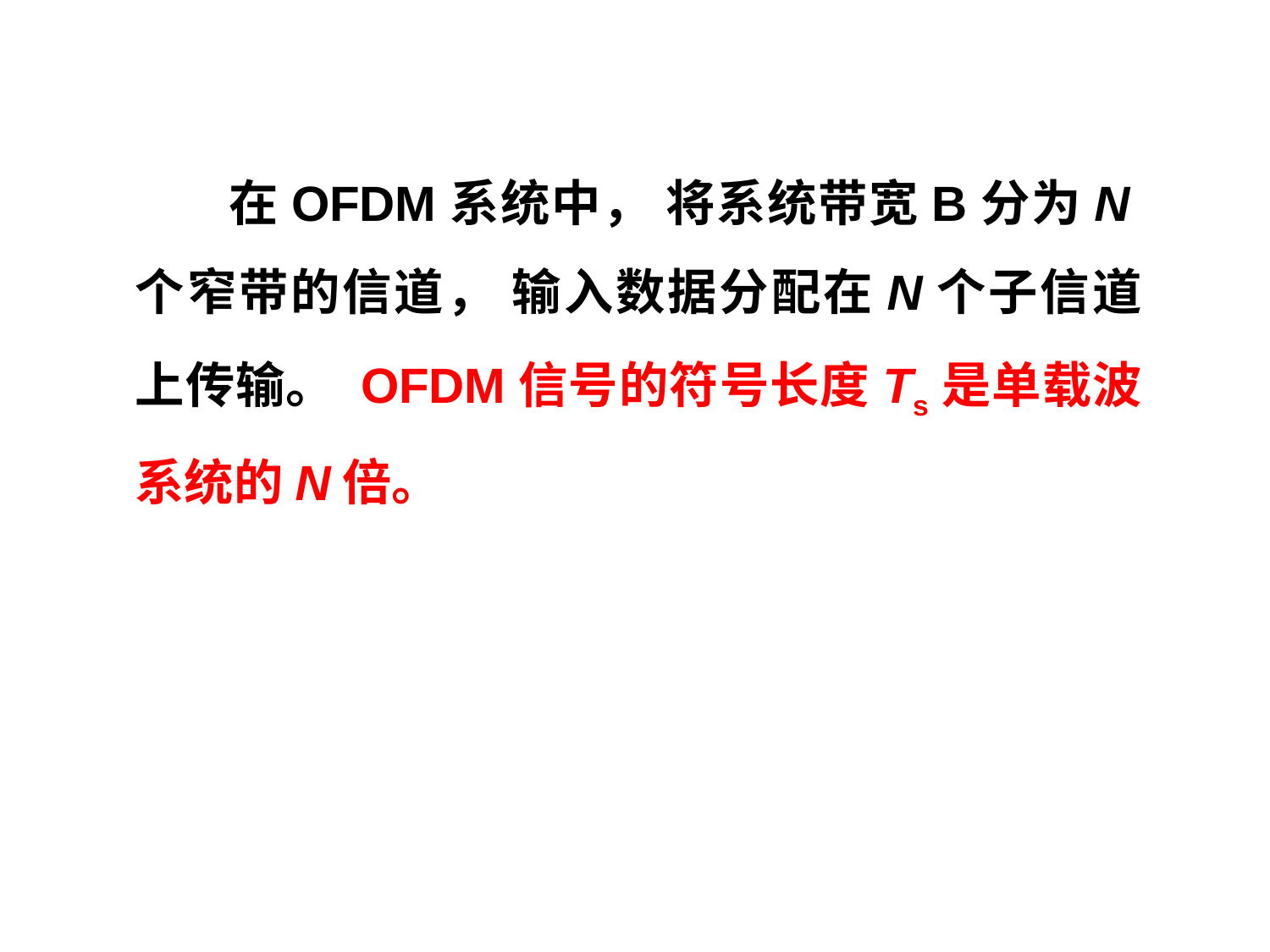

在OFDM系统中， 将系统带宽B分为N个窄带的信道， 输入数据分配在N个子信道上传输。 OFDM信号的符号长度Ts是单载波系统的N倍。